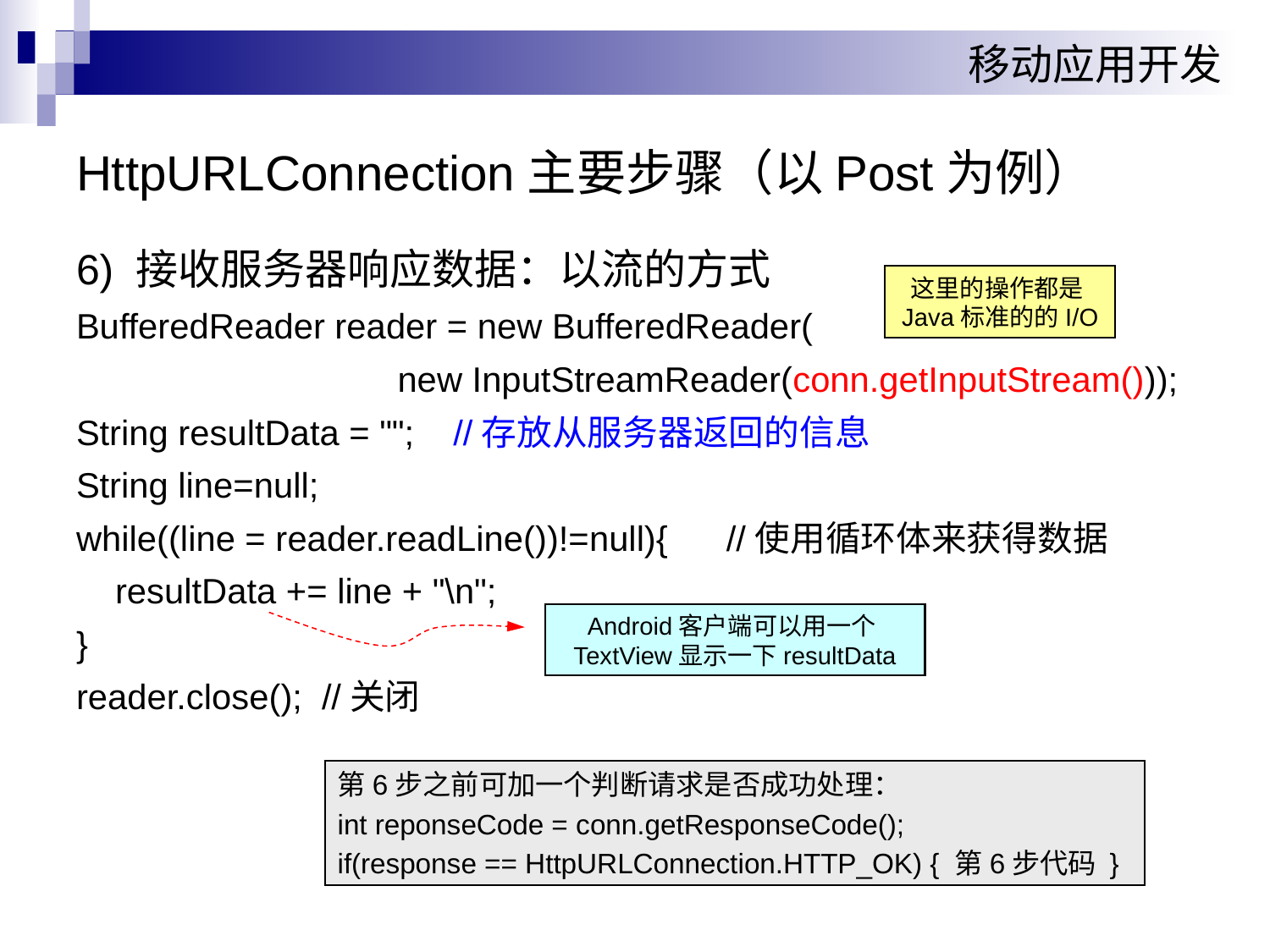

# HttpURLConnection主要步骤（以Post为例）
6) 接收服务器响应数据：以流的方式
BufferedReader reader = new BufferedReader(
                                 new InputStreamReader(conn.getInputStream()));
String resultData = "";    //存放从服务器返回的信息
String line=null;
while((line = reader.readLine())!=null){      //使用循环体来获得数据
    resultData += line + "\n";
}
reader.close();  //关闭
这里的操作都是Java标准的的I/O
Android客户端可以用一个TextView显示一下resultData

第6步之前可加一个判断请求是否成功处理：
int reponseCode = conn.getResponseCode();
if(response == HttpURLConnection.HTTP_OK) { 第6步代码 }